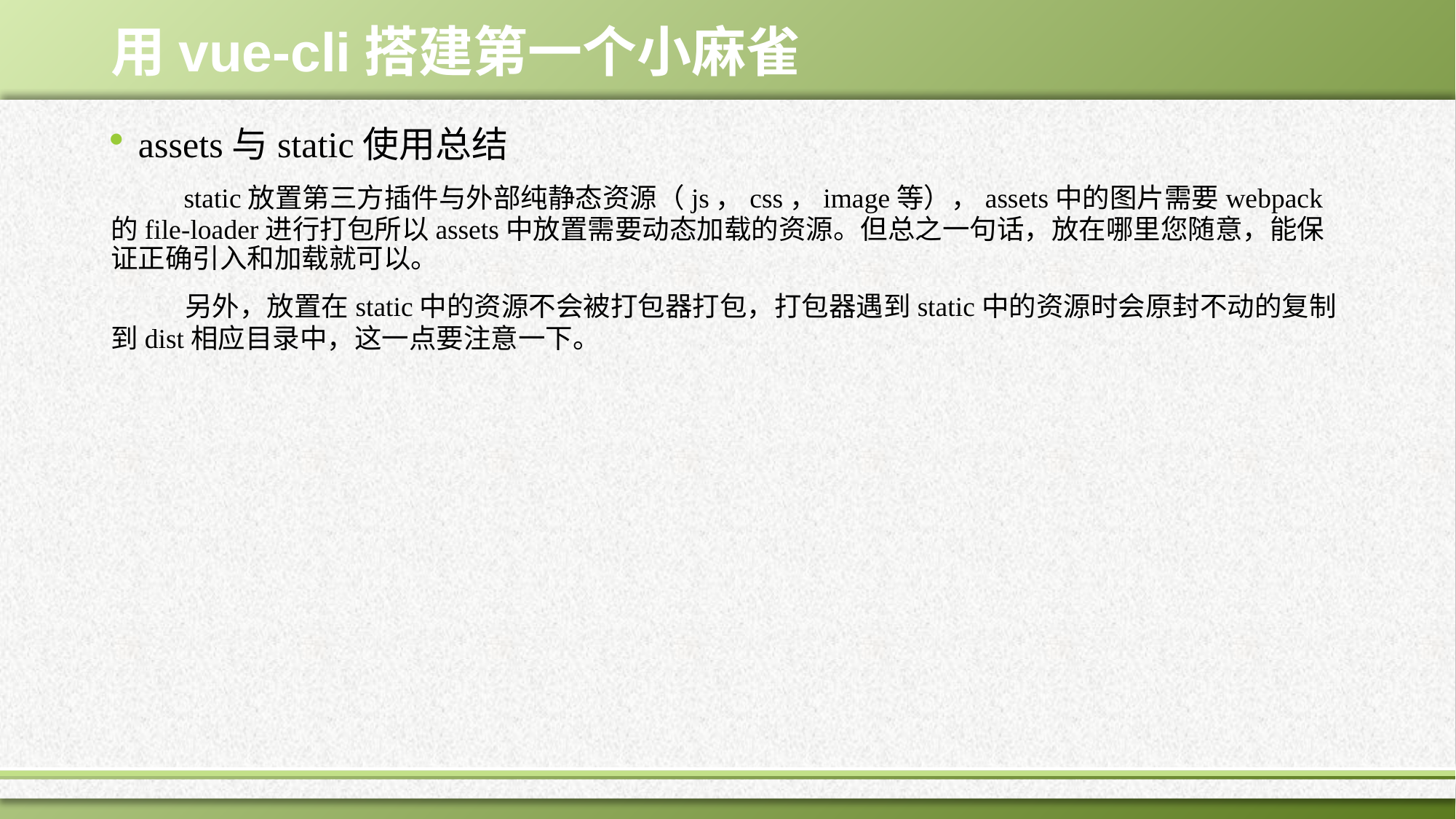

# 用vue-cli搭建第一个小麻雀
assets与static使用总结
        static放置第三方插件与外部纯静态资源（js，css，image等），assets中的图片需要webpack的file-loader进行打包所以assets中放置需要动态加载的资源。但总之一句话，放在哪里您随意，能保证正确引入和加载就可以。
        另外，放置在static中的资源不会被打包器打包，打包器遇到static中的资源时会原封不动的复制到dist相应目录中，这一点要注意一下。